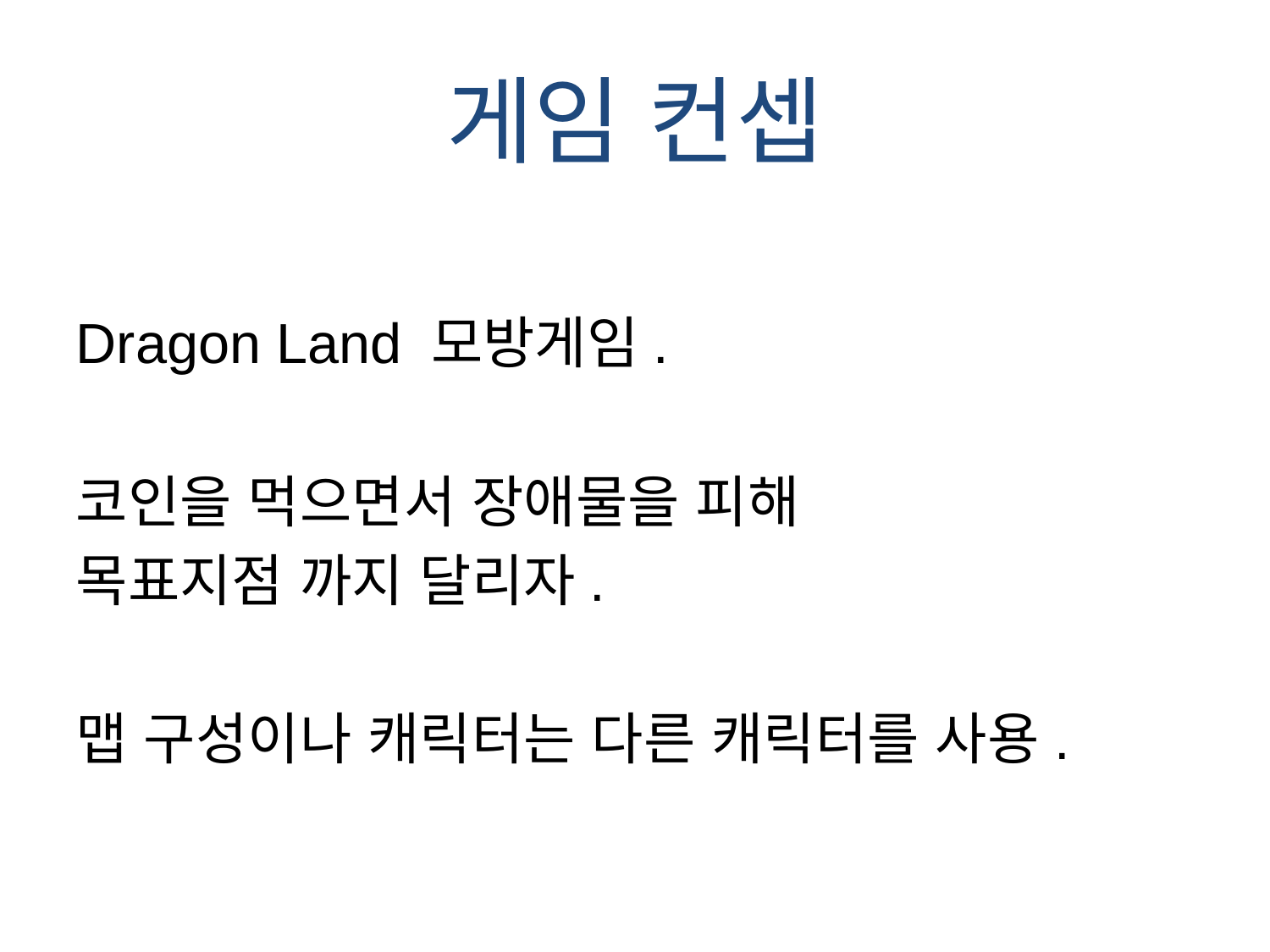

# 게임 컨셉

Dragon Land 모방게임.

코인을 먹으면서 장애물을 피해
목표지점 까지 달리자.

맵 구성이나 캐릭터는 다른 캐릭터를 사용.